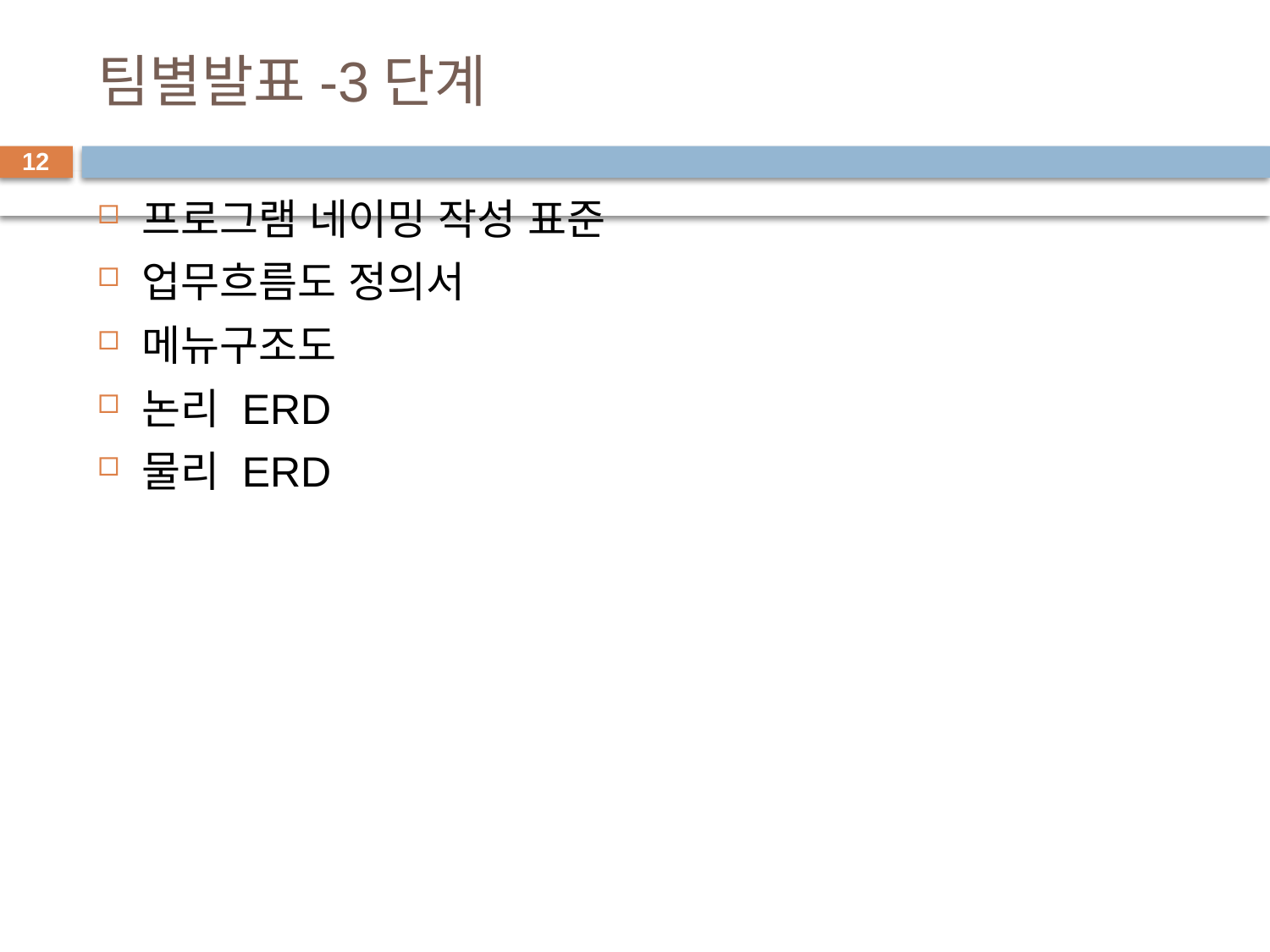

# 팀별발표-3단계
12
프로그램 네이밍 작성 표준
업무흐름도 정의서
메뉴구조도
논리 ERD
물리 ERD